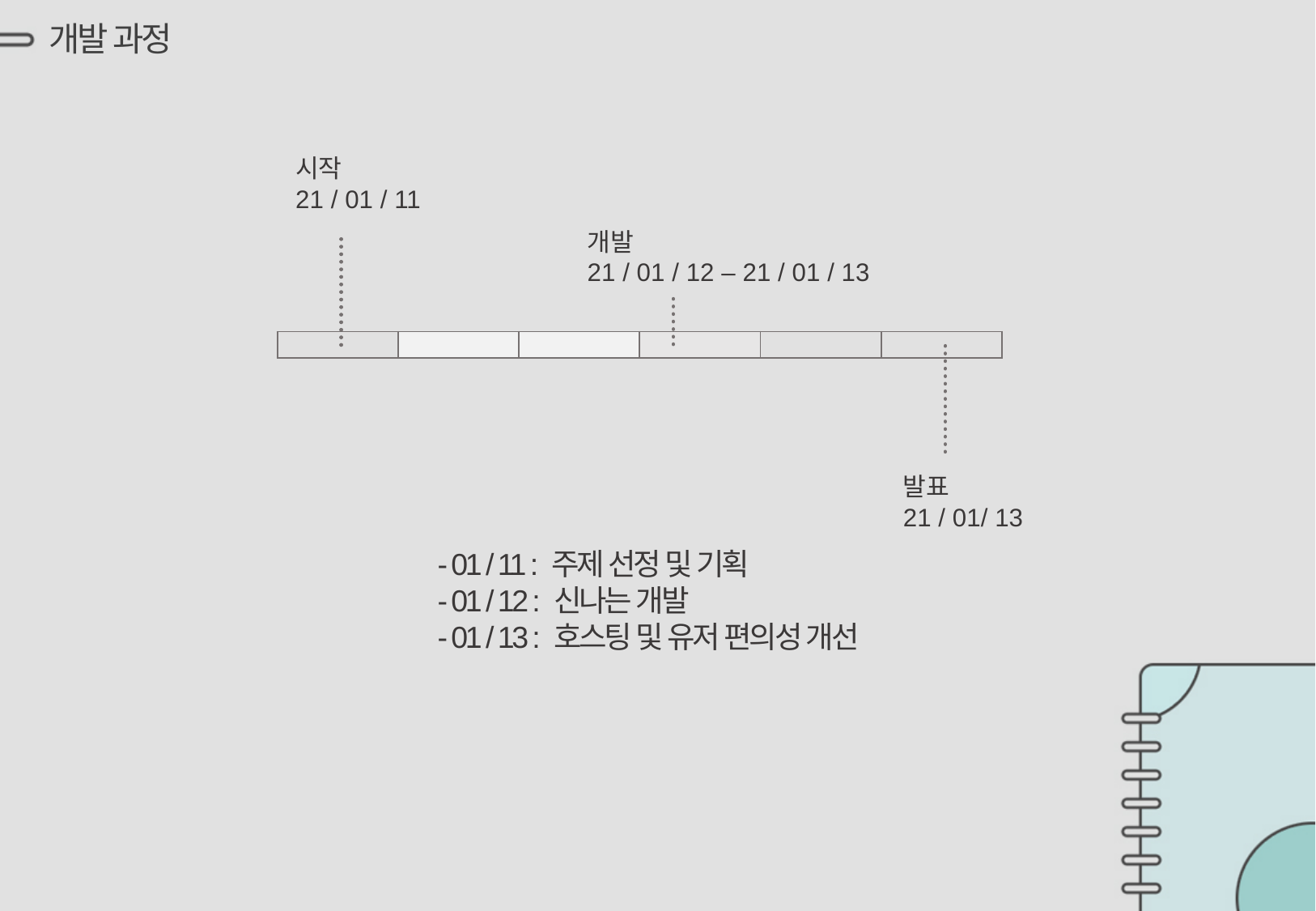

개발 과정
시작
21 / 01 / 11
개발
21 / 01 / 12 – 21 / 01 / 13
|  |  |  |  |  |  |
| --- | --- | --- | --- | --- | --- |
발표
21 / 01/ 13
- 01 / 11 : 주제 선정 및 기획
- 01 / 12 : 신나는 개발
- 01 / 13 : 호스팅 및 유저 편의성 개선